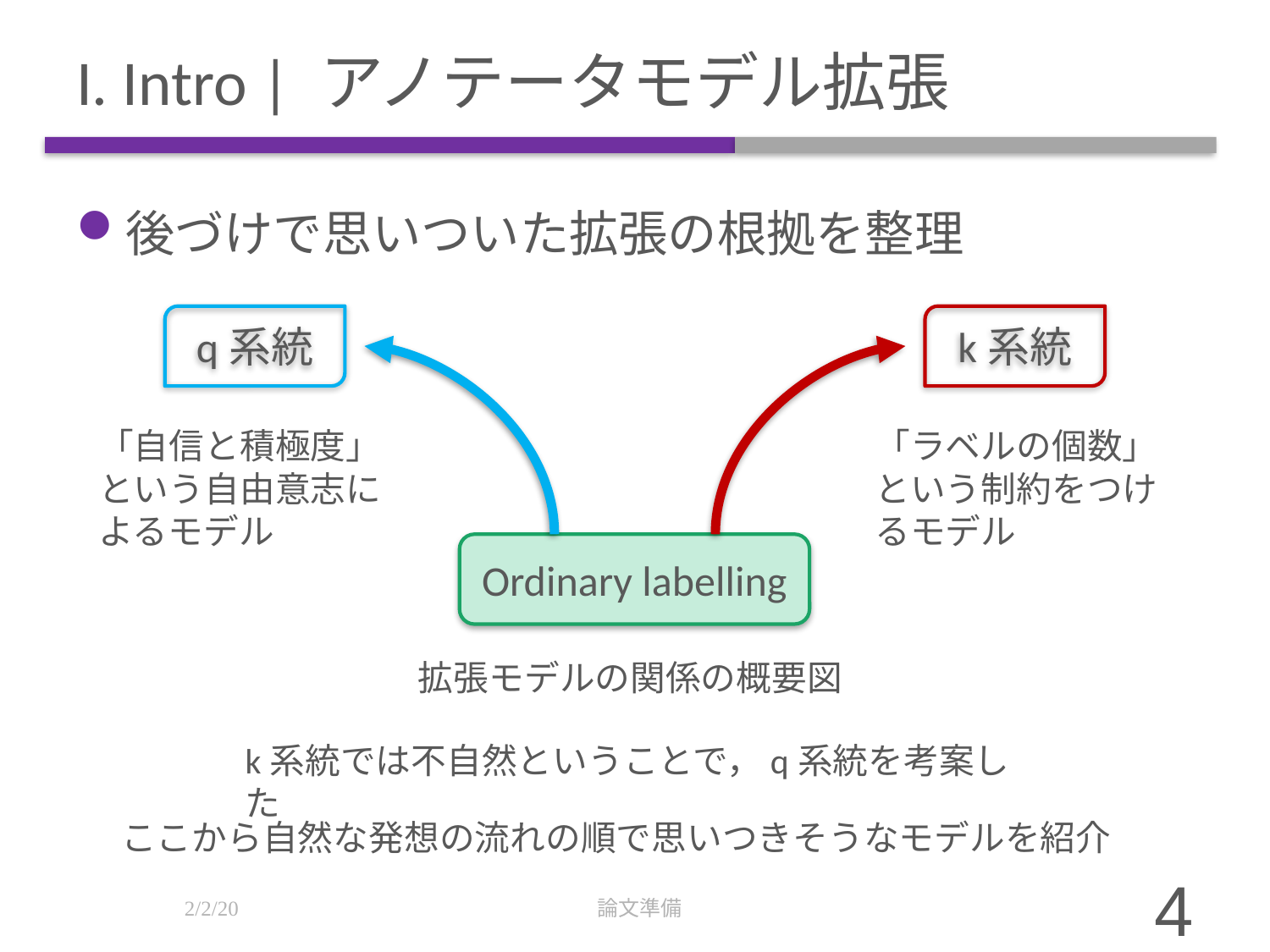

# I. Intro | アノテータモデル拡張
後づけで思いついた拡張の根拠を整理

q系統
k系統

「ラベルの個数」
という制約をつけるモデル
「自信と積極度」という自由意志によるモデル
Ordinary labelling
拡張モデルの関係の概要図
k系統では不自然ということで，q系統を考案した
ここから自然な発想の流れの順で思いつきそうなモデルを紹介
2/2/20
論文準備